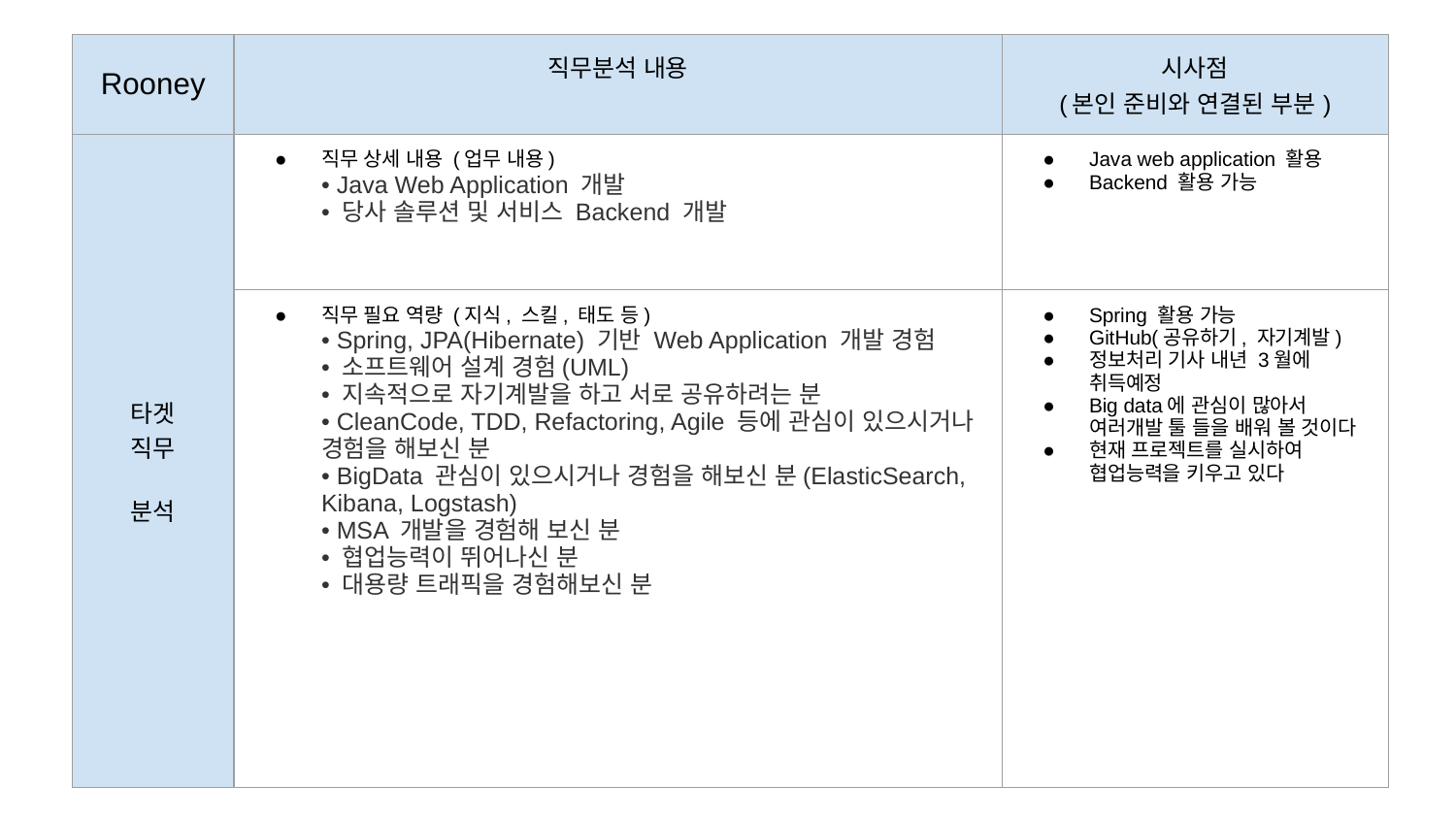

| Rooney | 직무분석 내용 | 시사점 (본인 준비와 연결된 부분) |
| --- | --- | --- |
| 타겟 직무 분석 | 직무 상세 내용 (업무 내용) • Java Web Application 개발 • 당사 솔루션 및 서비스 Backend 개발 | Java web application 활용 Backend 활용 가능 |
|  | 직무 필요 역량 (지식, 스킬, 태도 등) • Spring, JPA(Hibernate) 기반 Web Application 개발 경험 • 소프트웨어 설계 경험(UML) • 지속적으로 자기계발을 하고 서로 공유하려는 분 • CleanCode, TDD, Refactoring, Agile 등에 관심이 있으시거나 경험을 해보신 분 • BigData 관심이 있으시거나 경험을 해보신 분(ElasticSearch, Kibana, Logstash) • MSA 개발을 경험해 보신 분 • 협업능력이 뛰어나신 분 • 대용량 트래픽을 경험해보신 분 | Spring 활용 가능 GitHub(공유하기, 자기계발) 정보처리 기사 내년 3월에 취득예정 Big data에 관심이 많아서 여러개발 툴 들을 배워 볼 것이다 현재 프로젝트를 실시하여 협업능력을 키우고 있다 |